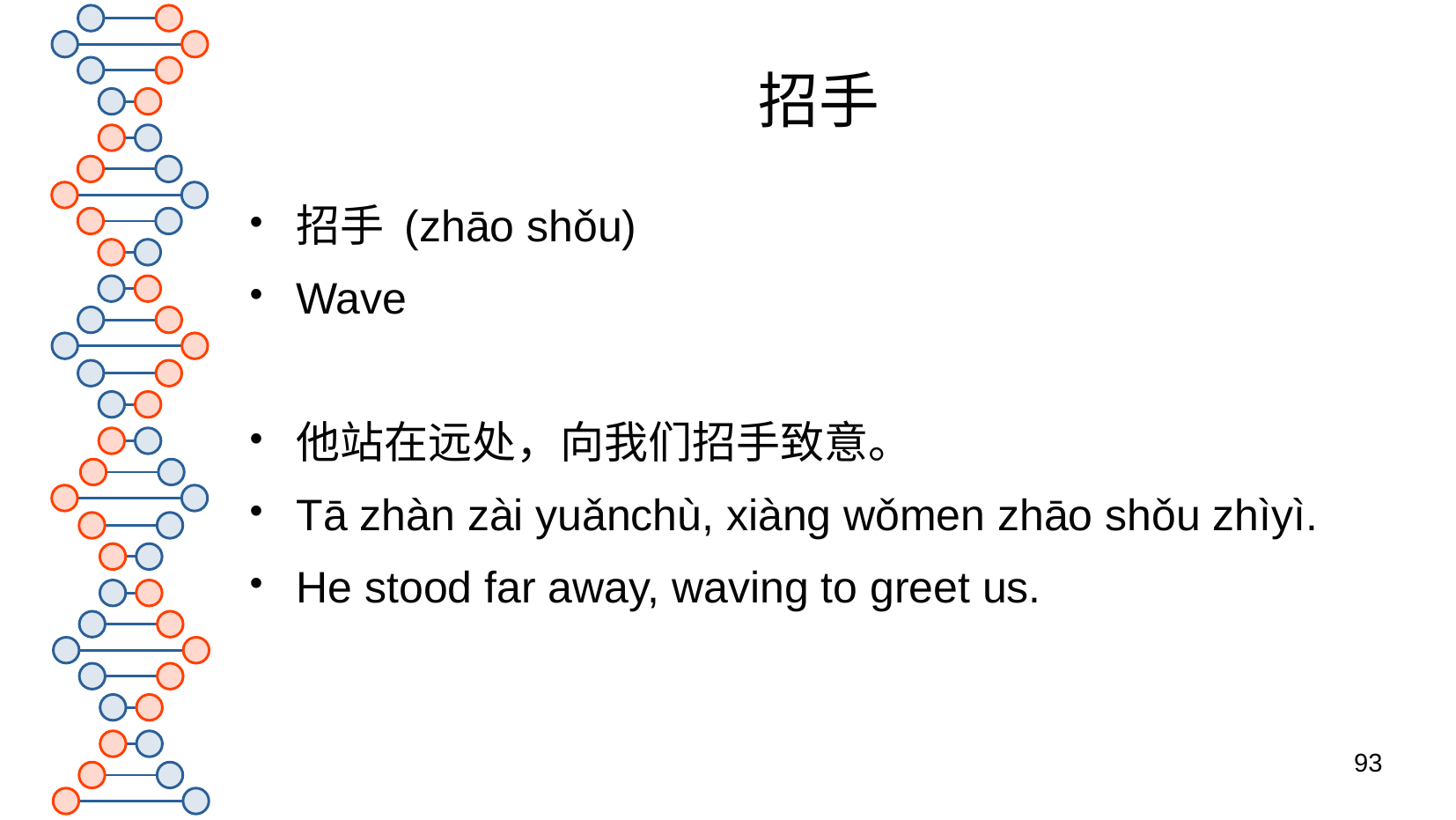

# 招手
招手 (zhāo shǒu)
Wave

他站在远处，向我们招手致意。
Tā zhàn zài yuǎnchù, xiàng wǒmen zhāo shǒu zhìyì.
He stood far away, waving to greet us.

93